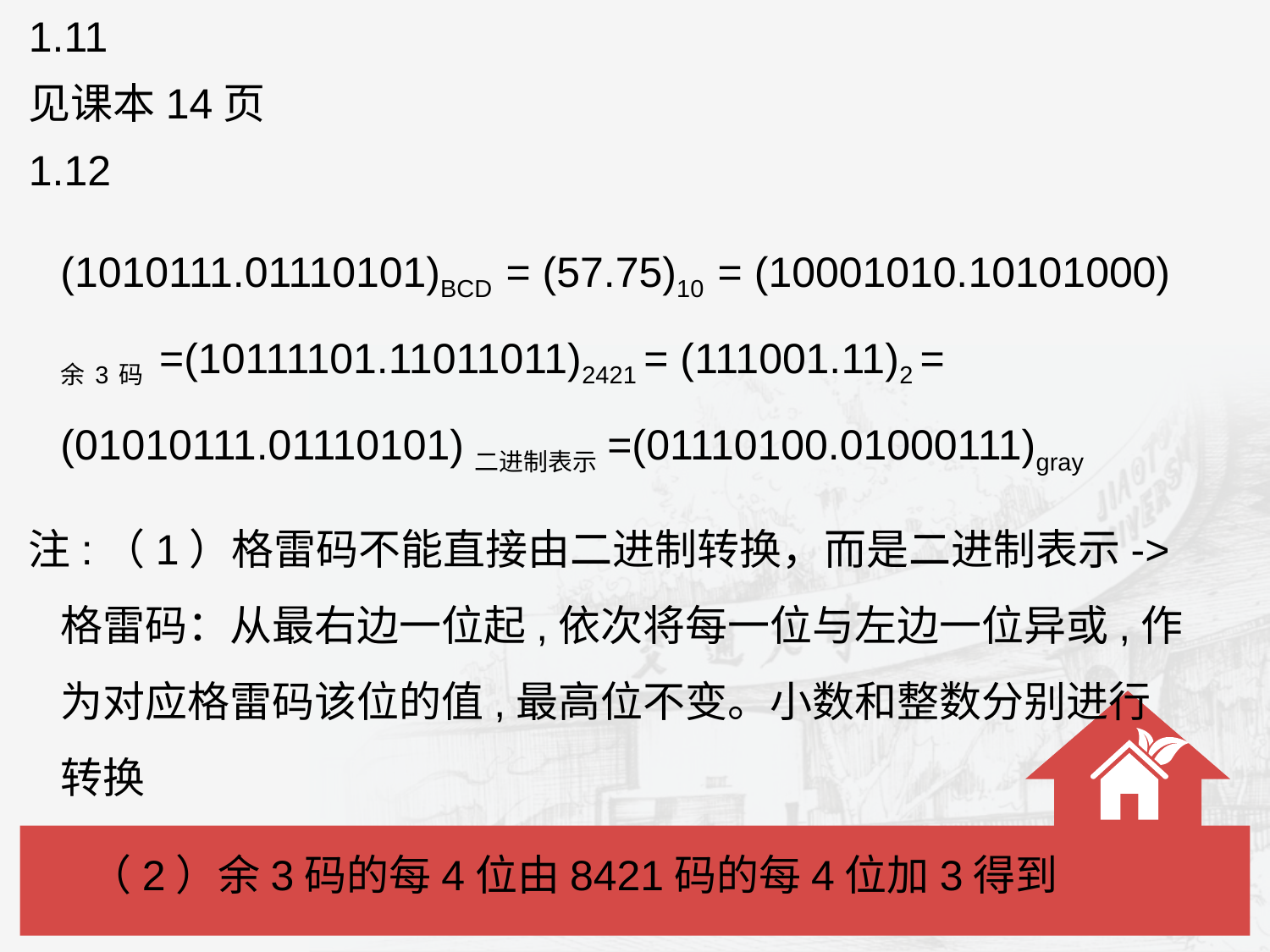

1.11
见课本14页
1.12
	(1010111.01110101)BCD  = (57.75)10  = (10001010.10101000)余3码 =(10111101.11011011)2421 = (111001.11)2 = (01010111.01110101)二进制表示=(01110100.01000111)gray
注:（1）格雷码不能直接由二进制转换，而是二进制表示->格雷码：从最右边一位起,依次将每一位与左边一位异或,作为对应格雷码该位的值,最高位不变。小数和整数分别进行转换
	  （2）余3码的每4位由8421码的每4位加3得到